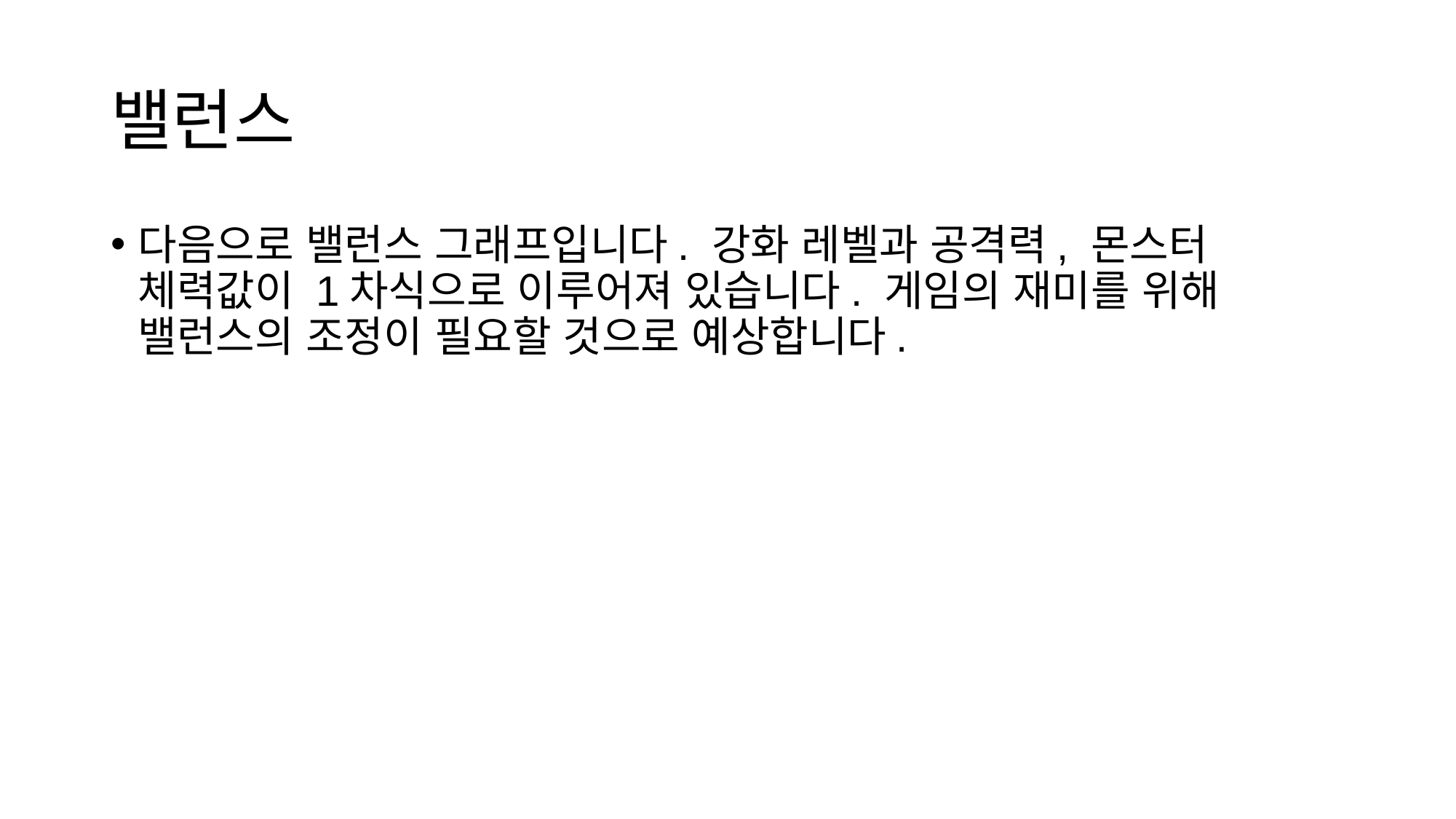

# 밸런스
다음으로 밸런스 그래프입니다. 강화 레벨과 공격력, 몬스터 체력값이 1차식으로 이루어져 있습니다. 게임의 재미를 위해 밸런스의 조정이 필요할 것으로 예상합니다.